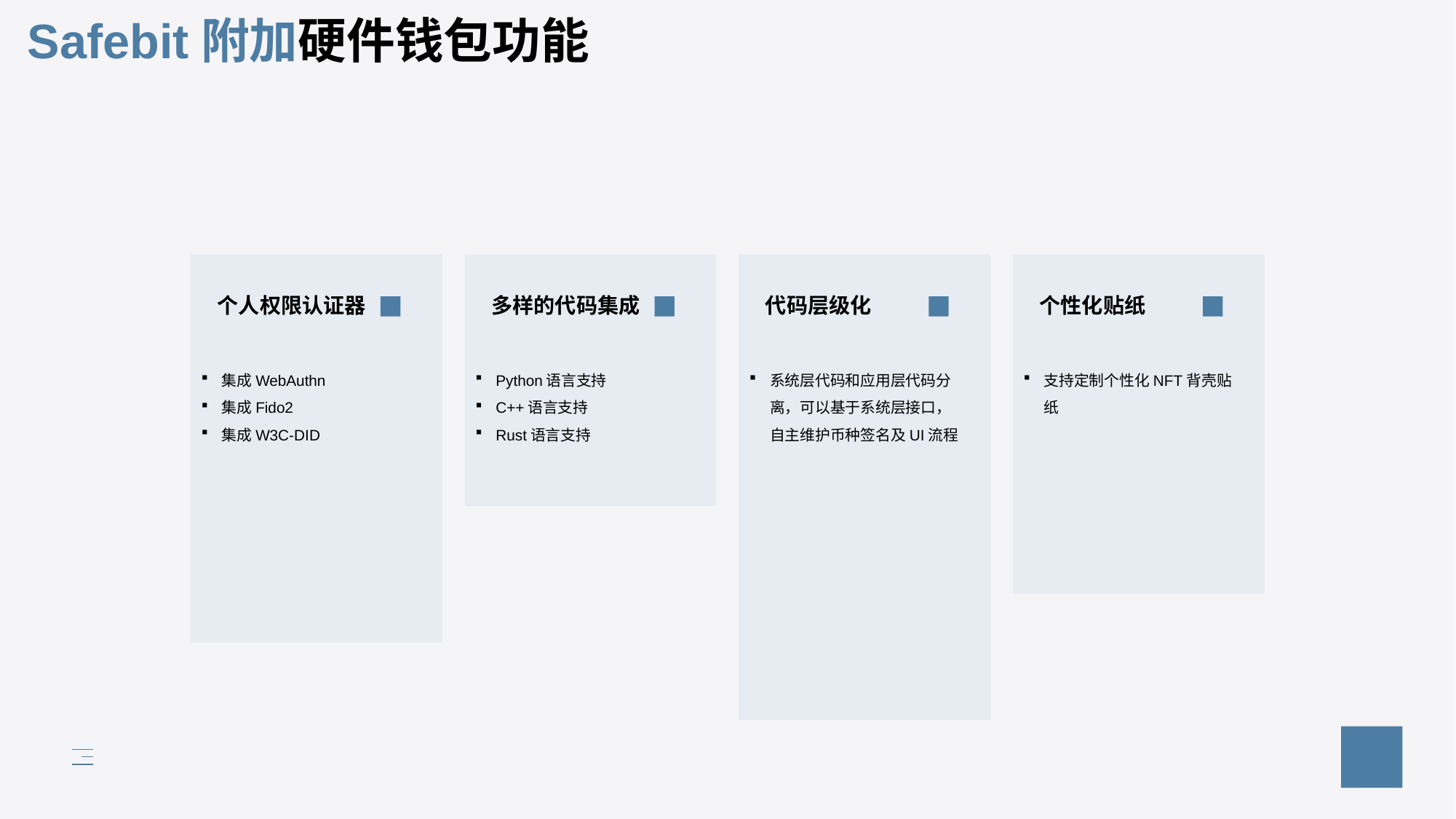

# Safebit附加硬件钱包功能

代码层级化
系统层代码和应用层代码分离，可以基于系统层接口，自主维护币种签名及UI流程

个人权限认证器
集成WebAuthn
集成Fido2
集成W3C-DID

多样的代码集成
Python语言支持
C++语言支持
Rust语言支持

个性化贴纸
支持定制个性化NFT背壳贴纸

10